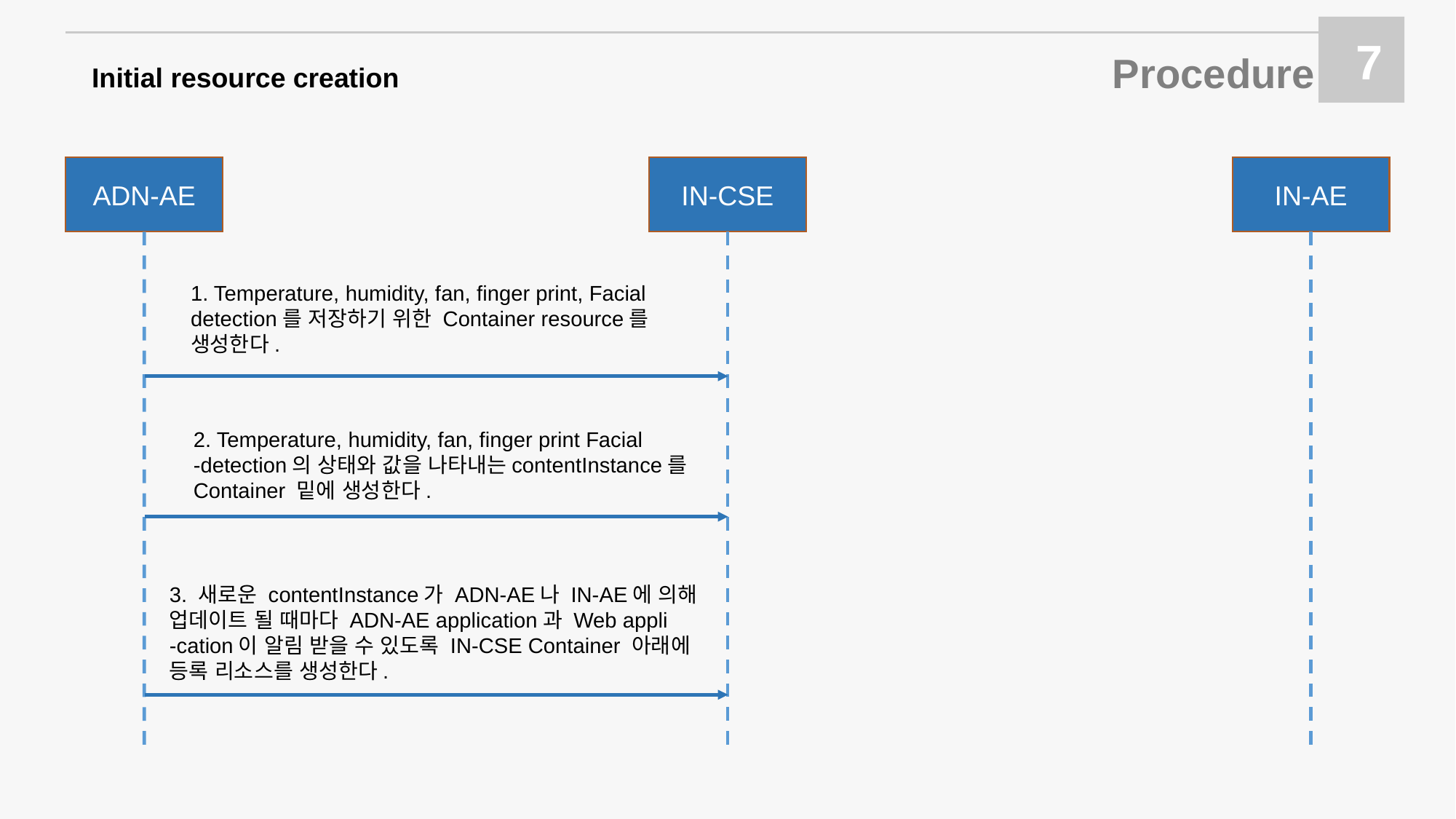

7
Procedure
Initial resource creation
ADN-AE
IN-CSE
IN-AE
1. Temperature, humidity, fan, finger print, Facial
detection를 저장하기 위한 Container resource를
생성한다.
2. Temperature, humidity, fan, finger print Facial
-detection의 상태와 값을 나타내는contentInstance를
Container 밑에 생성한다.
3. 새로운 contentInstance가 ADN-AE나 IN-AE에 의해
업데이트 될 때마다 ADN-AE application과 Web appli
-cation이 알림 받을 수 있도록 IN-CSE Container 아래에
등록 리소스를 생성한다.